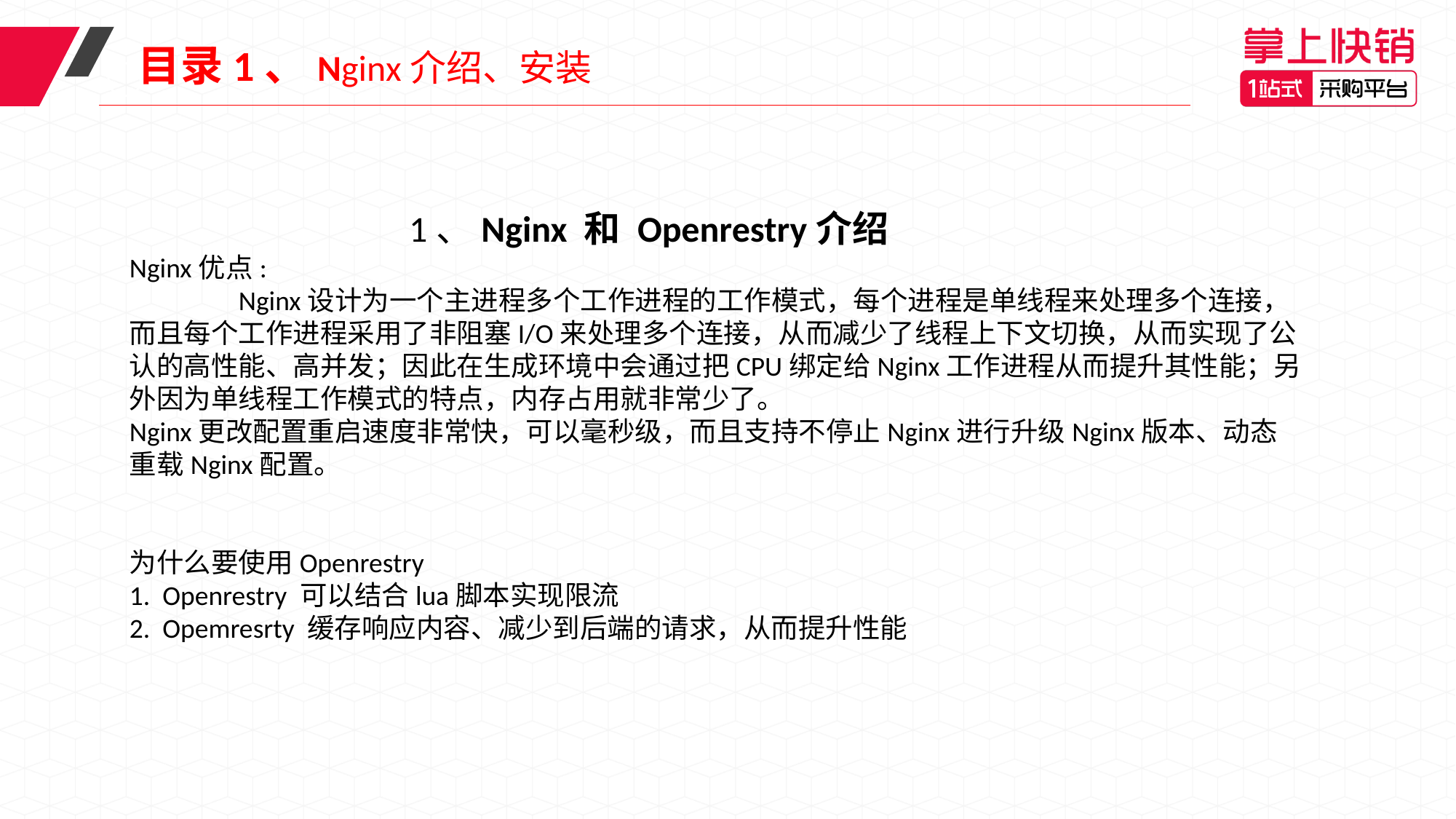

目录1、Nginx介绍、安装

                             1、Nginx 和 Openrestry介绍
Nginx优点:
	Nginx设计为一个主进程多个工作进程的工作模式，每个进程是单线程来处理多个连接，而且每个工作进程采用了非阻塞I/O来处理多个连接，从而减少了线程上下文切换，从而实现了公认的高性能、高并发；因此在生成环境中会通过把CPU绑定给Nginx工作进程从而提升其性能；另外因为单线程工作模式的特点，内存占用就非常少了。
Nginx更改配置重启速度非常快，可以毫秒级，而且支持不停止Nginx进行升级Nginx版本、动态重载Nginx配置。

为什么要使用Openrestry
1.  Openrestry 可以结合lua脚本实现限流
2.  Opemresrty 缓存响应内容、减少到后端的请求，从而提升性能